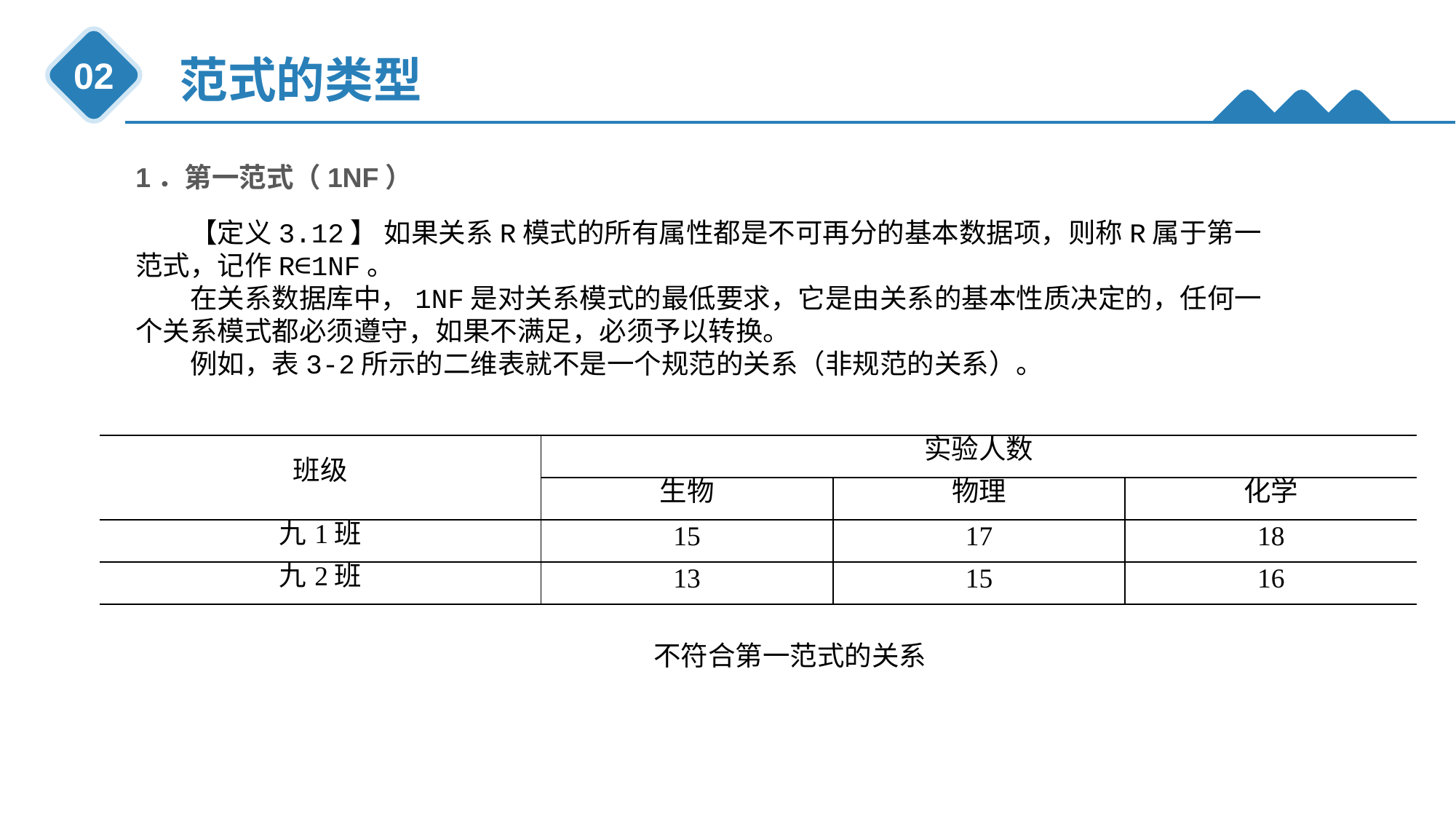

范式的类型
02

1．第一范式（1NF）
【定义3.12】 如果关系R模式的所有属性都是不可再分的基本数据项，则称R属于第一范式，记作R∈1NF。
在关系数据库中，1NF是对关系模式的最低要求，它是由关系的基本性质决定的，任何一个关系模式都必须遵守，如果不满足，必须予以转换。
例如，表3-2所示的二维表就不是一个规范的关系（非规范的关系）。

| 班级 | 实验人数 |  |  |
| --- | --- | --- | --- |
|  | 生物 | 物理 | 化学 |
| 九1班 | 15 | 17 | 18 |
| 九2班 | 13 | 15 | 16 |
不符合第一范式的关系